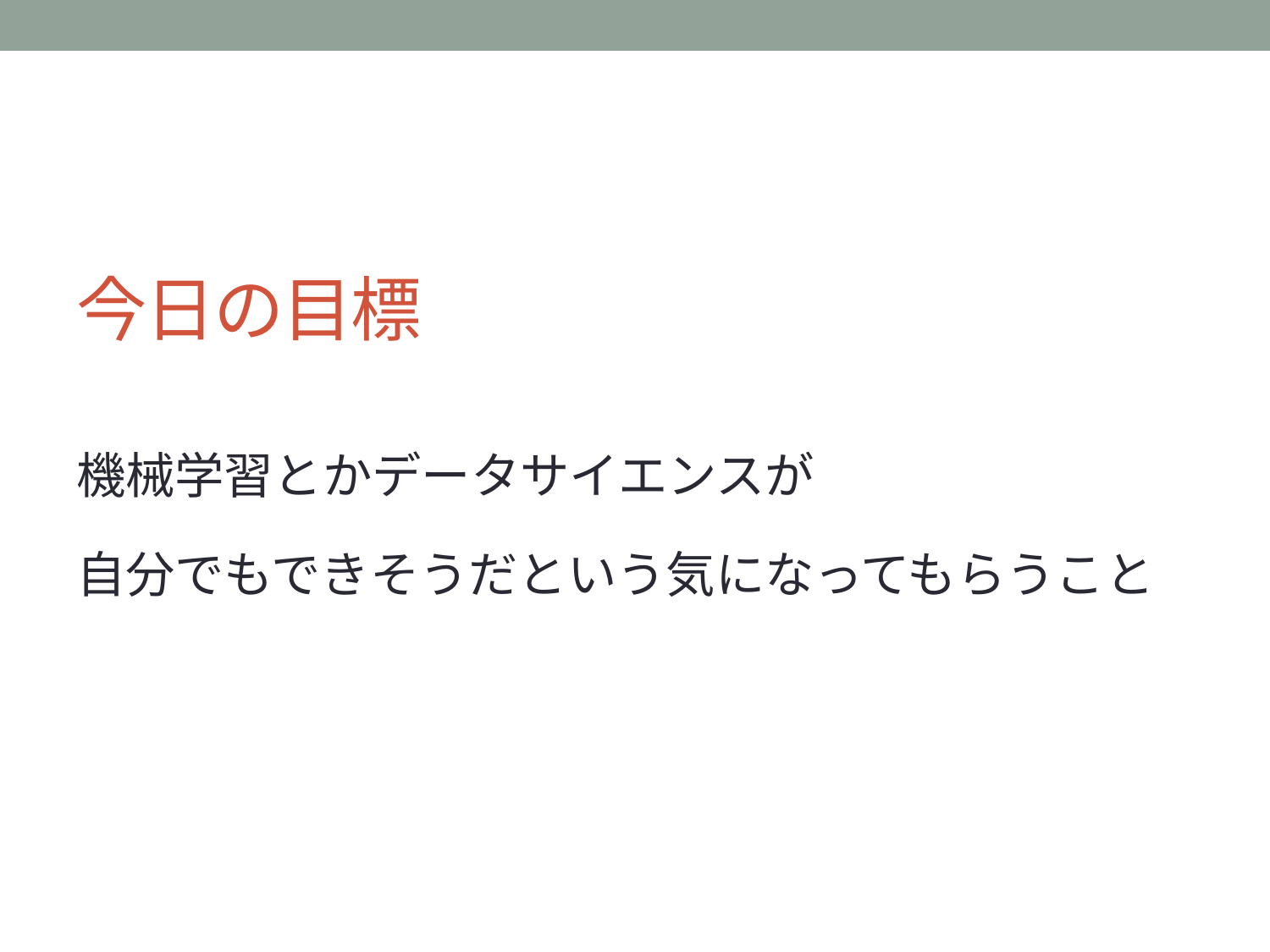

# 今日の目標
機械学習とかデータサイエンスが
自分でもできそうだという気になってもらうこと